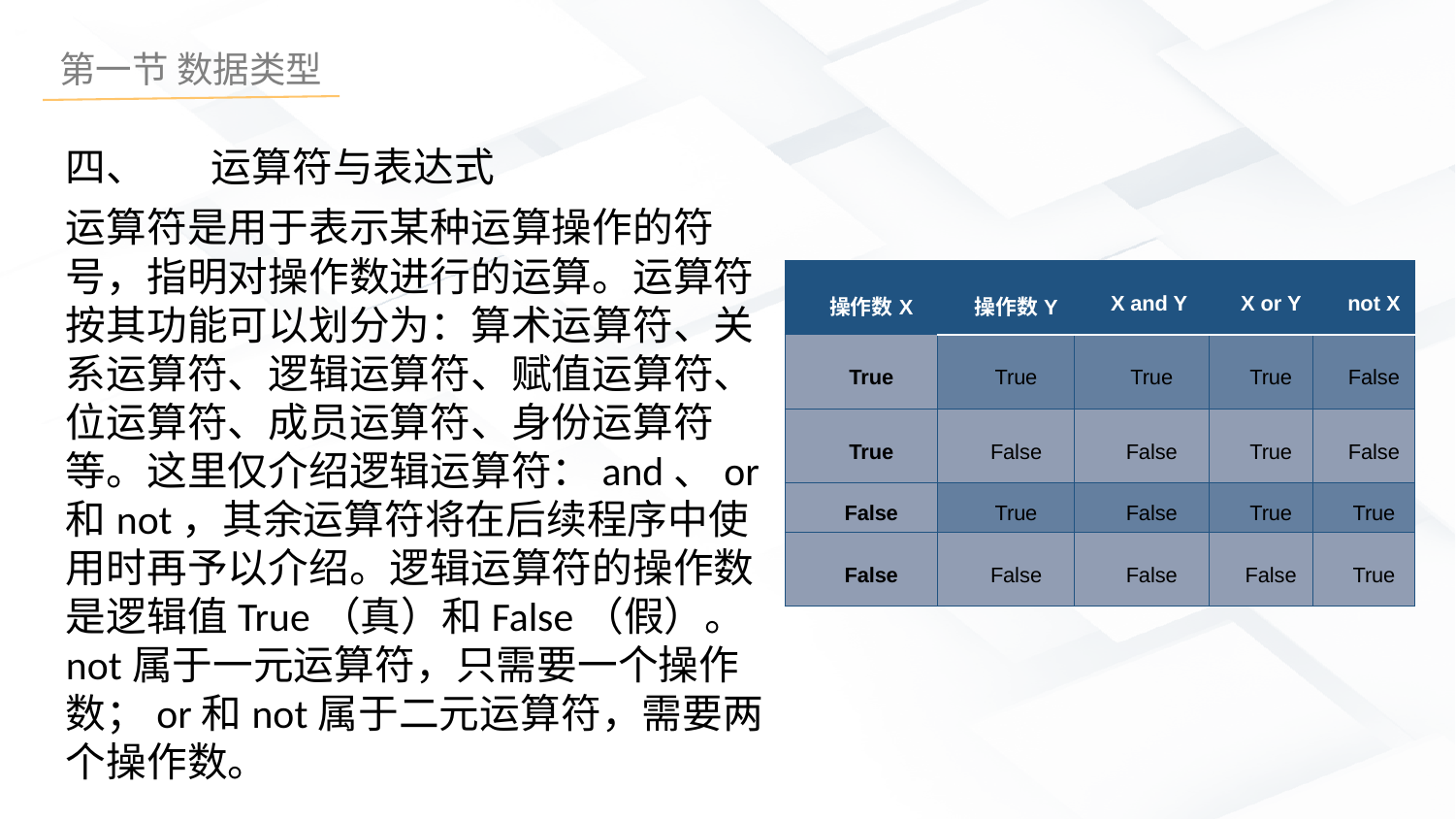

四、	运算符与表达式
运算符是用于表示某种运算操作的符号，指明对操作数进行的运算。运算符按其功能可以划分为：算术运算符、关系运算符、逻辑运算符、赋值运算符、位运算符、成员运算符、身份运算符等。这里仅介绍逻辑运算符：and、or和not，其余运算符将在后续程序中使用时再予以介绍。逻辑运算符的操作数是逻辑值True（真）和False（假）。not属于一元运算符，只需要一个操作数；or和not属于二元运算符，需要两个操作数。
| 操作数X | 操作数Y | X and Y | X or Y | not X |
| --- | --- | --- | --- | --- |
| True | True | True | True | False |
| True | False | False | True | False |
| False | True | False | True | True |
| False | False | False | False | True |